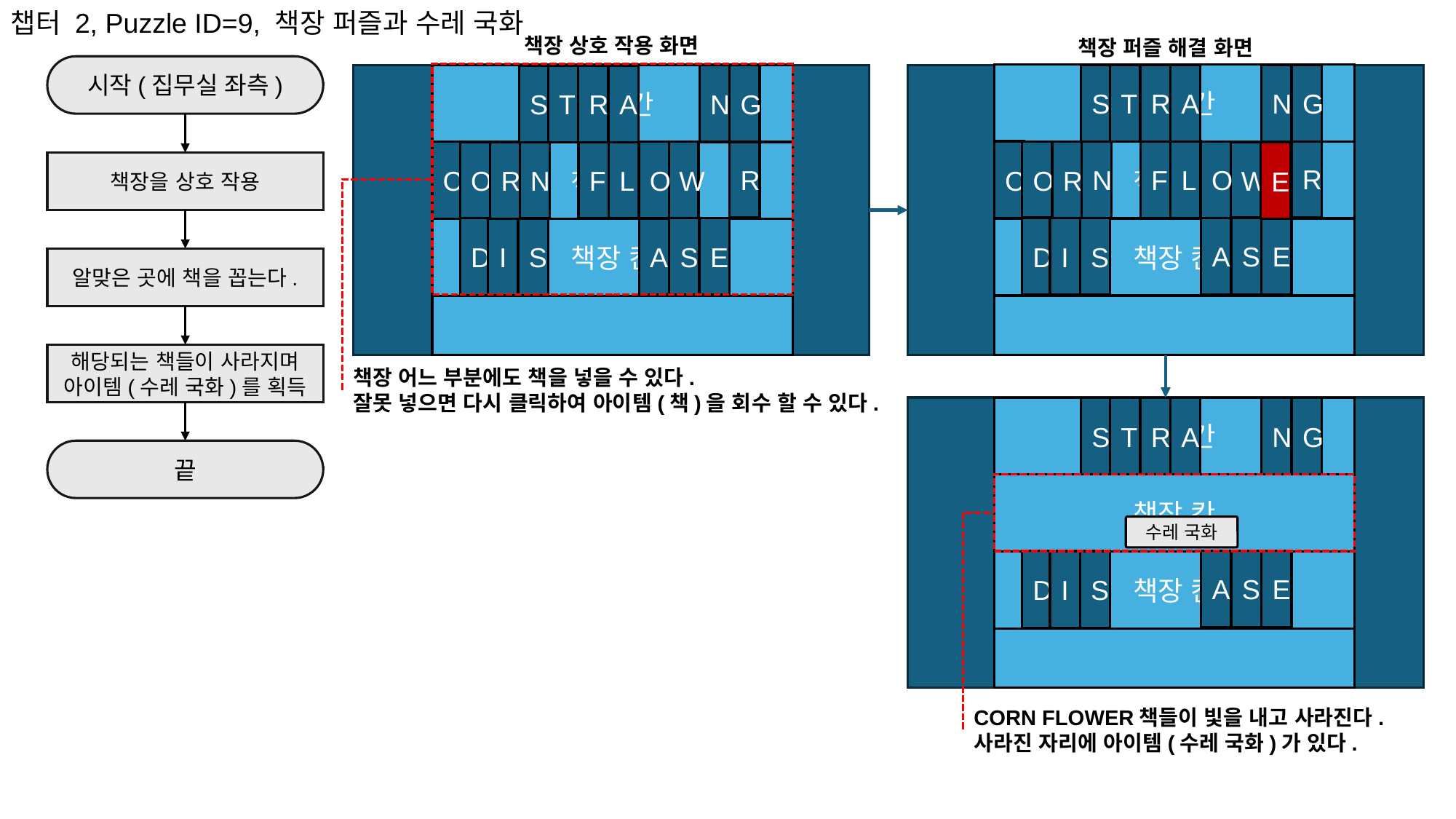

챕터 2, Puzzle ID=9, 책장 퍼즐과 수레 국화
책장 상호 작용 화면
책장 퍼즐 해결 화면
시작(집무실 좌측)

책장 칸
책장
책장 칸
N
G

책장

S
T
R
A
N
G
S
T
R
A
R
R
C
N
F
L
O
책장 칸
C
N
F
L
W
O
R
O
책장 칸
W
O
R
E
책장을 상호 작용
D
A
S
E
D
A
S
E
I
S
책장 칸
I
S
책장 칸
알맞은 곳에 책을 꼽는다.
해당되는 책들이 사라지며 아이템(수레 국화)를 획득
책장 어느 부분에도 책을 넣을 수 있다.
잘못 넣으면 다시 클릭하여 아이템(책)을 회수 할 수 있다.

책장 칸
A
N
G
S
T
R
책장
끝
책장 칸

수레 국화
D
A
S
E
I
S
책장 칸
CORN FLOWER책들이 빛을 내고 사라진다.
사라진 자리에 아이템(수레 국화)가 있다.